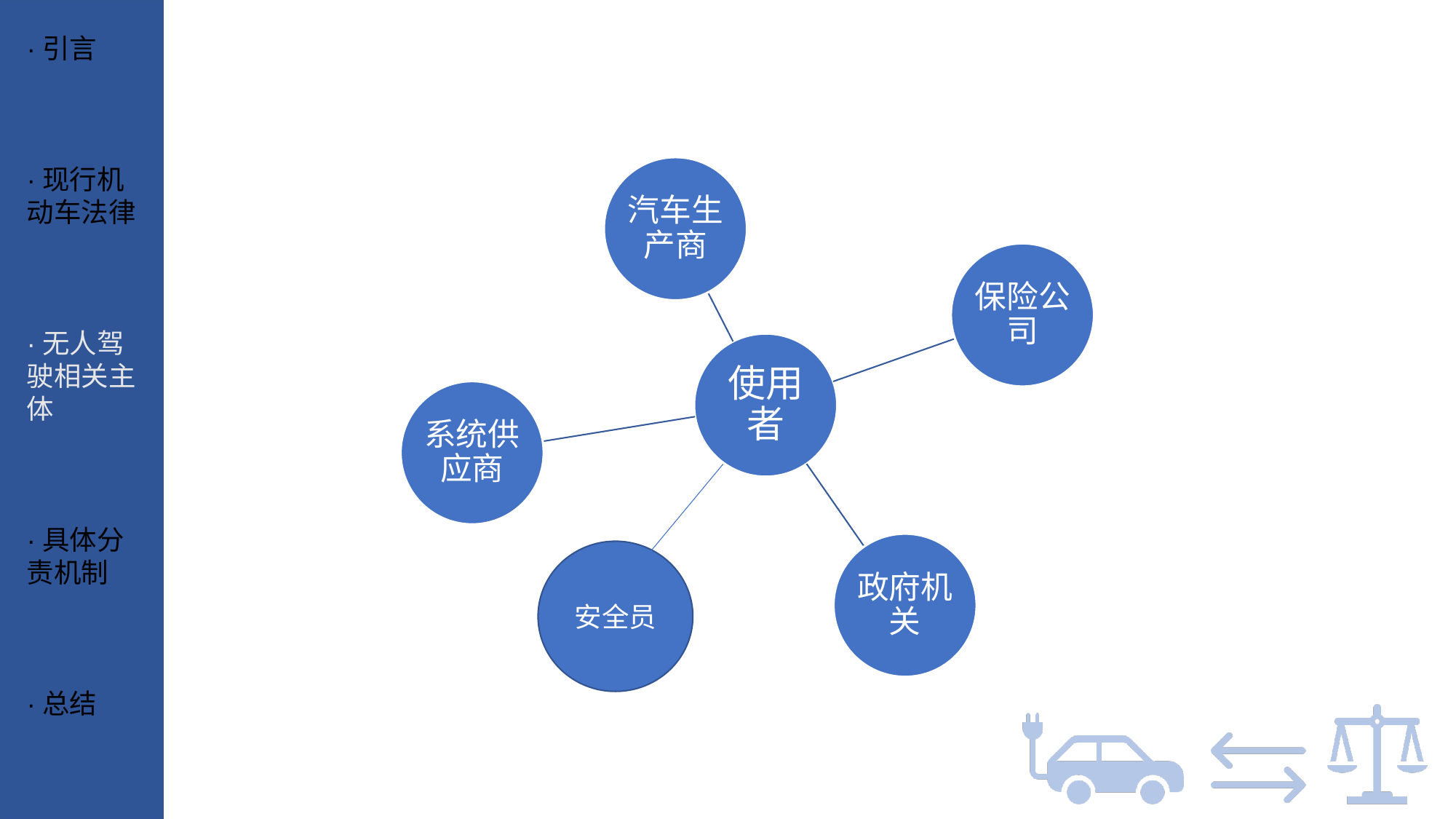

·引言

·现行机动车法律

·无人驾驶相关主体

·具体分责机制

·总结

#
使用者

汽车生产商

保险公司

政府机关

系统供应商
安全员